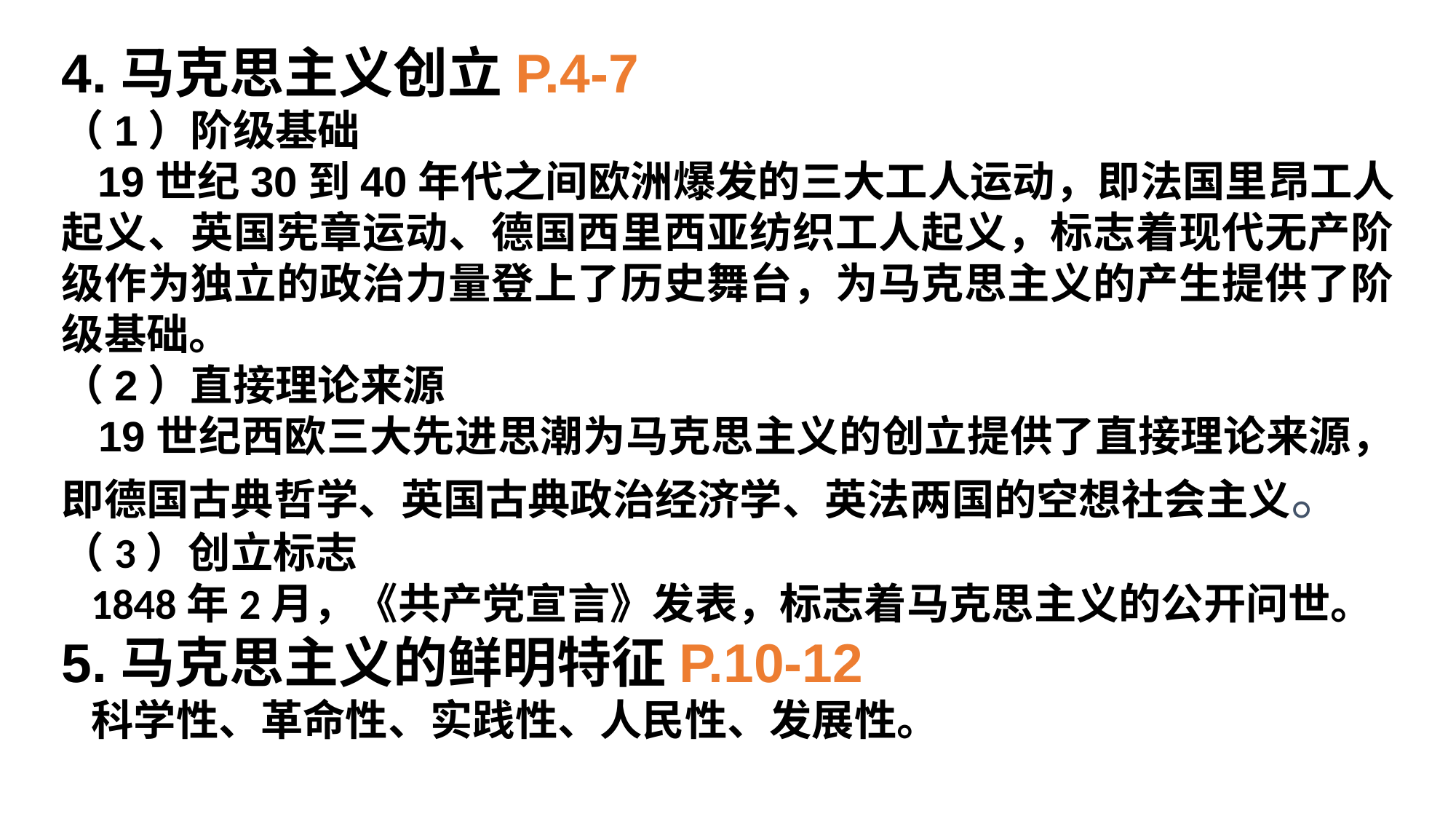

4.马克思主义创立P.4-7
（1）阶级基础
   19世纪30到40年代之间欧洲爆发的三大工人运动，即法国里昂工人起义、英国宪章运动、德国西里西亚纺织工人起义，标志着现代无产阶级作为独立的政治力量登上了历史舞台，为马克思主义的产生提供了阶级基础。
（2）直接理论来源
   19世纪西欧三大先进思潮为马克思主义的创立提供了直接理论来源，即德国古典哲学、英国古典政治经济学、英法两国的空想社会主义。
（3）创立标志
   1848年2月，《共产党宣言》发表，标志着马克思主义的公开问世。
5.马克思主义的鲜明特征P.10-12
  科学性、革命性、实践性、人民性、发展性。